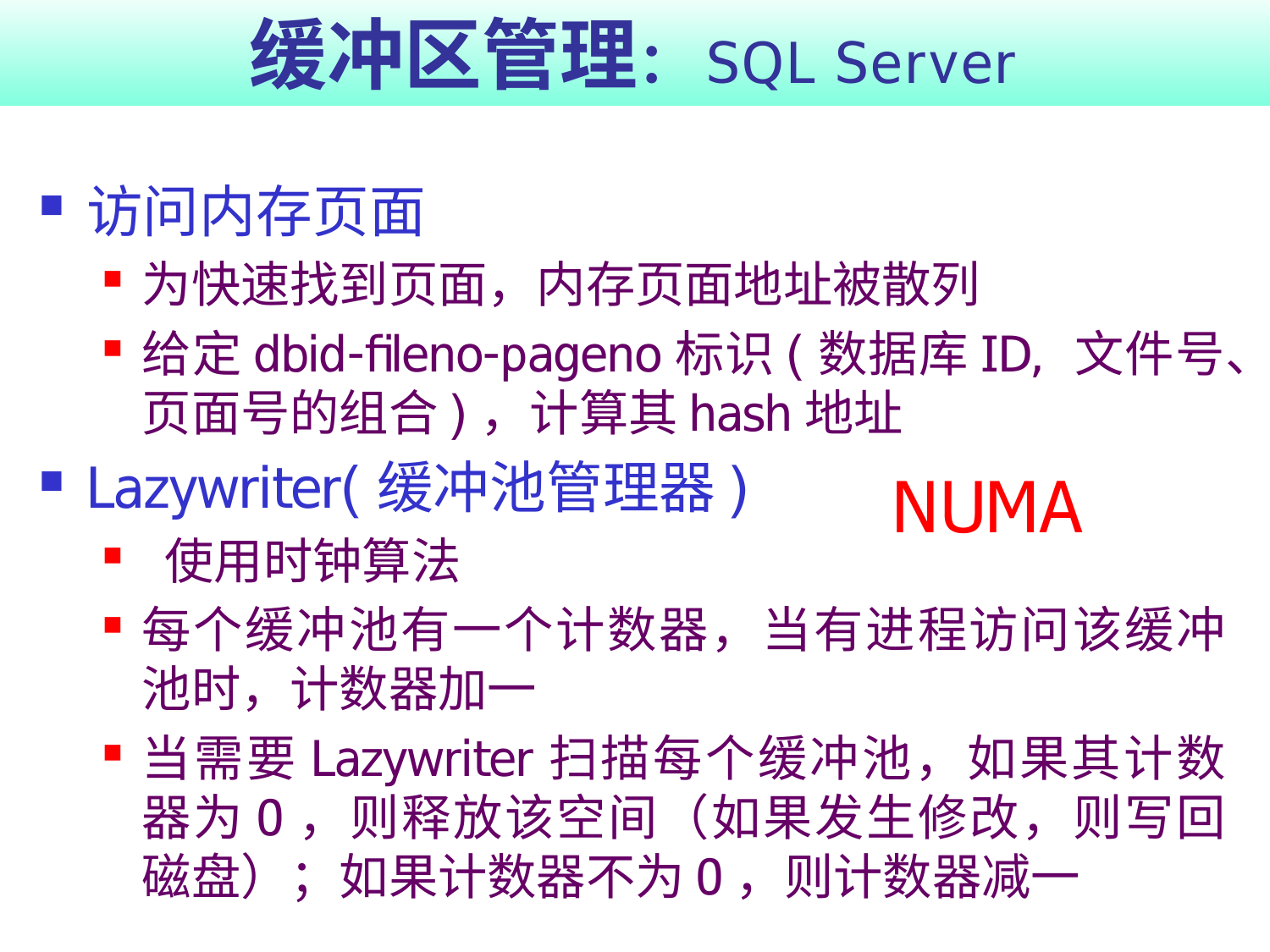

# 缓冲区管理：SQL Server
访问内存页面
为快速找到页面，内存页面地址被散列
给定dbid-fileno-pageno标识(数据库ID, 文件号、页面号的组合)，计算其hash地址
Lazywriter(缓冲池管理器)
 使用时钟算法
每个缓冲池有一个计数器，当有进程访问该缓冲池时，计数器加一
当需要Lazywriter扫描每个缓冲池，如果其计数器为0，则释放该空间（如果发生修改，则写回磁盘）；如果计数器不为0，则计数器减一
NUMA